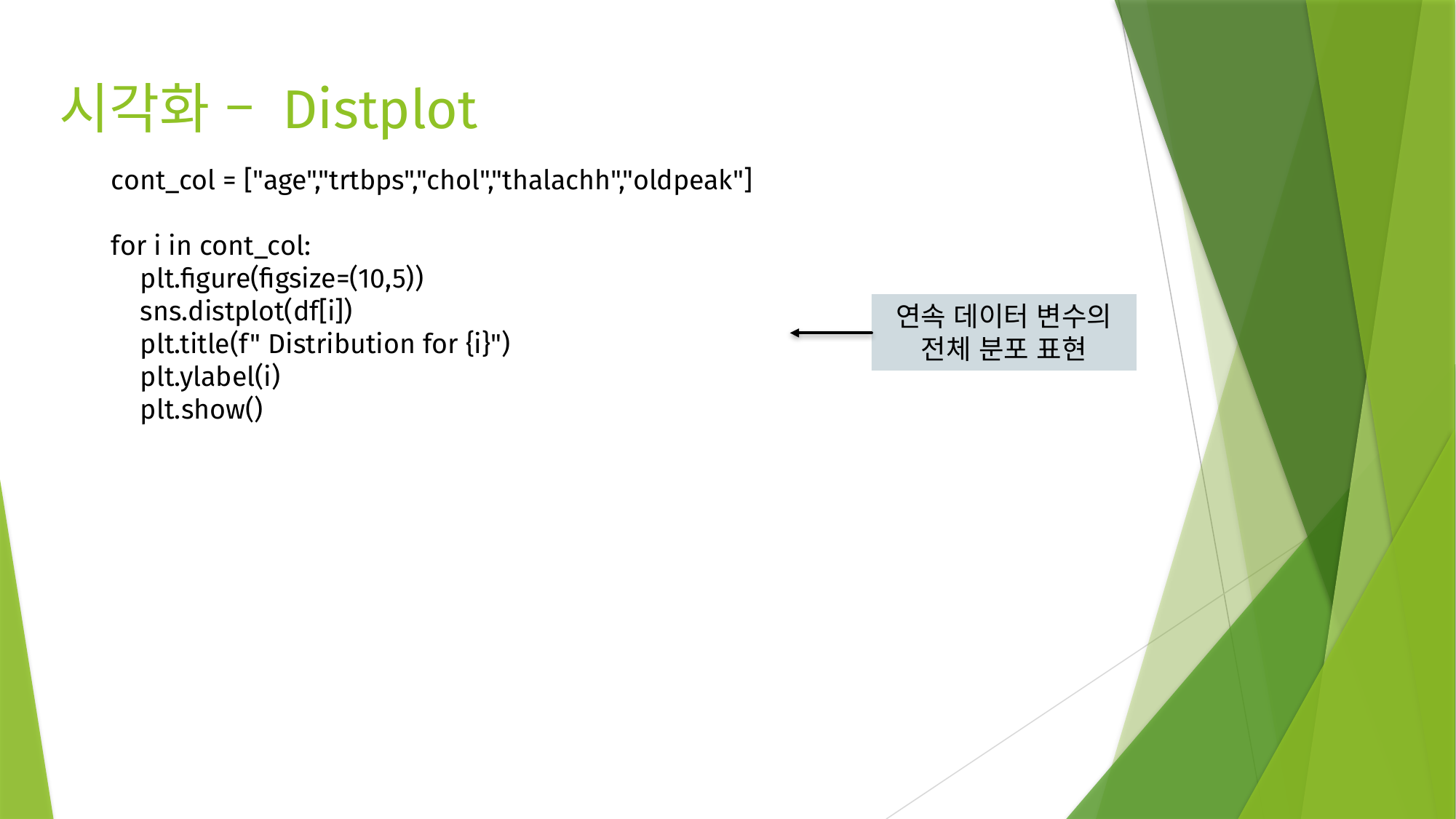

# 시각화 – Distplot
cont_col = ["age","trtbps","chol","thalachh","oldpeak"]

for i in cont_col:
    plt.figure(figsize=(10,5))
    sns.distplot(df[i])
    plt.title(f" Distribution for {i}")
    plt.ylabel(i)
    plt.show()
연속 데이터 변수의 전체 분포 표현